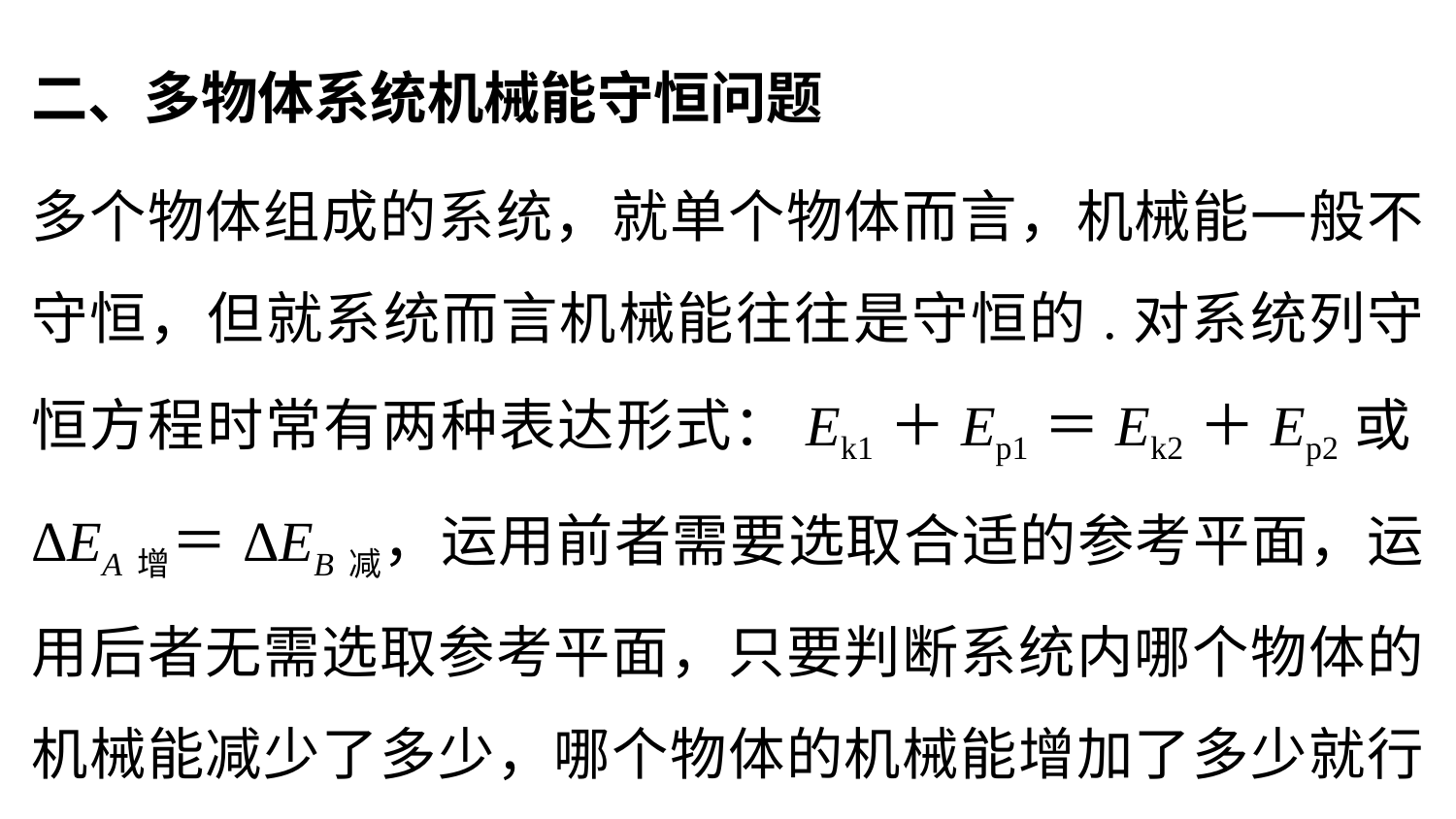

二、多物体系统机械能守恒问题
多个物体组成的系统，就单个物体而言，机械能一般不守恒，但就系统而言机械能往往是守恒的.对系统列守恒方程时常有两种表达形式：Ek1＋Ep1＝Ek2＋Ep2或ΔEA增＝ΔEB减，运用前者需要选取合适的参考平面，运用后者无需选取参考平面，只要判断系统内哪个物体的机械能减少了多少，哪个物体的机械能增加了多少就行了.